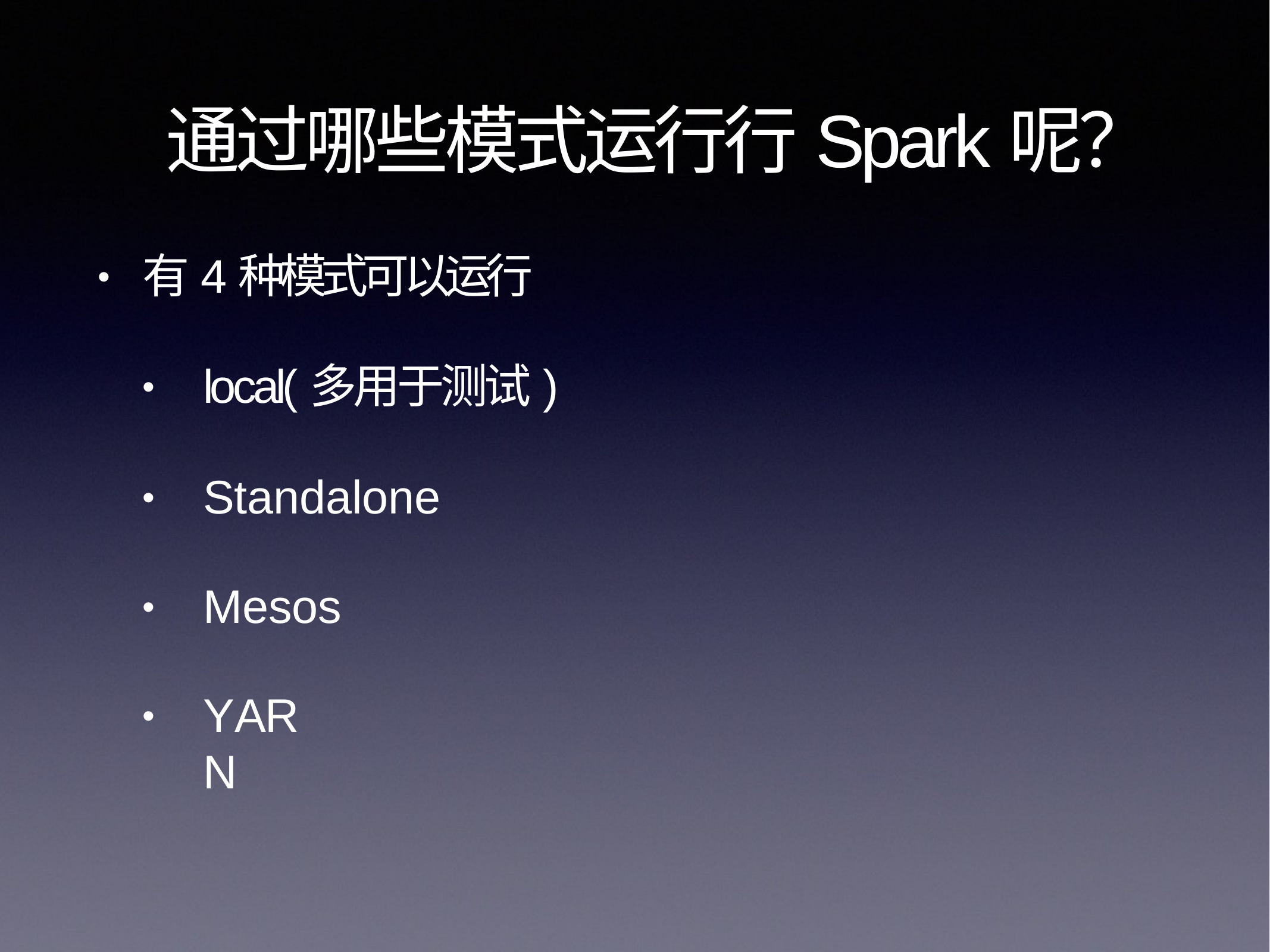

# 通过哪些模式运⾏行Spark呢？
有4种模式可以运行
•
local(多用于测试)
•
Standalone
•
Mesos
•
YARN
•
9